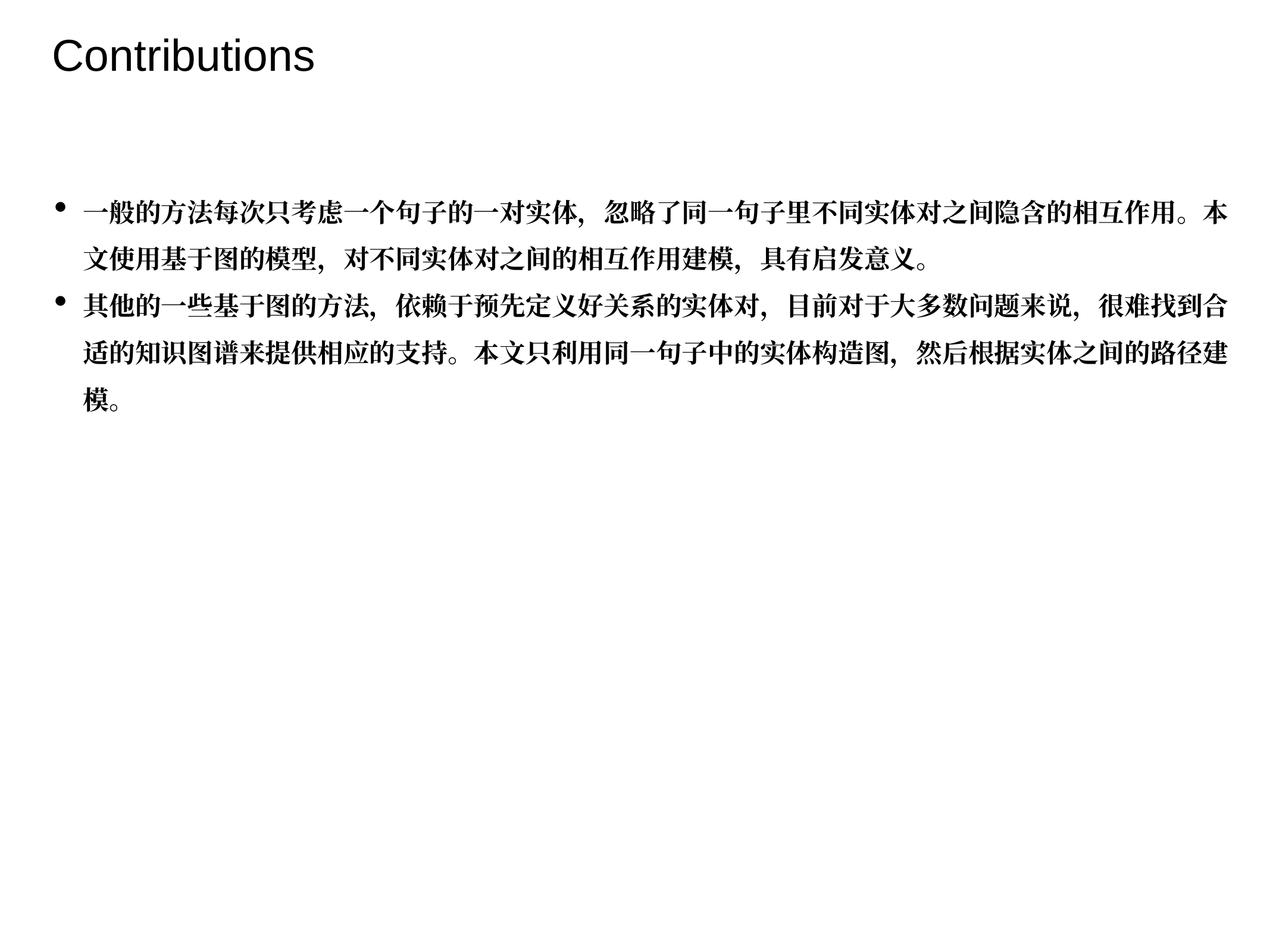

# Contributions
一般的方法每次只考虑一个句子的一对实体，忽略了同一句子里不同实体对之间隐含的相互作用。本文使用基于图的模型，对不同实体对之间的相互作用建模，具有启发意义。
其他的一些基于图的方法，依赖于预先定义好关系的实体对，目前对于大多数问题来说，很难找到合适的知识图谱来提供相应的支持。本文只利用同一句子中的实体构造图，然后根据实体之间的路径建模。